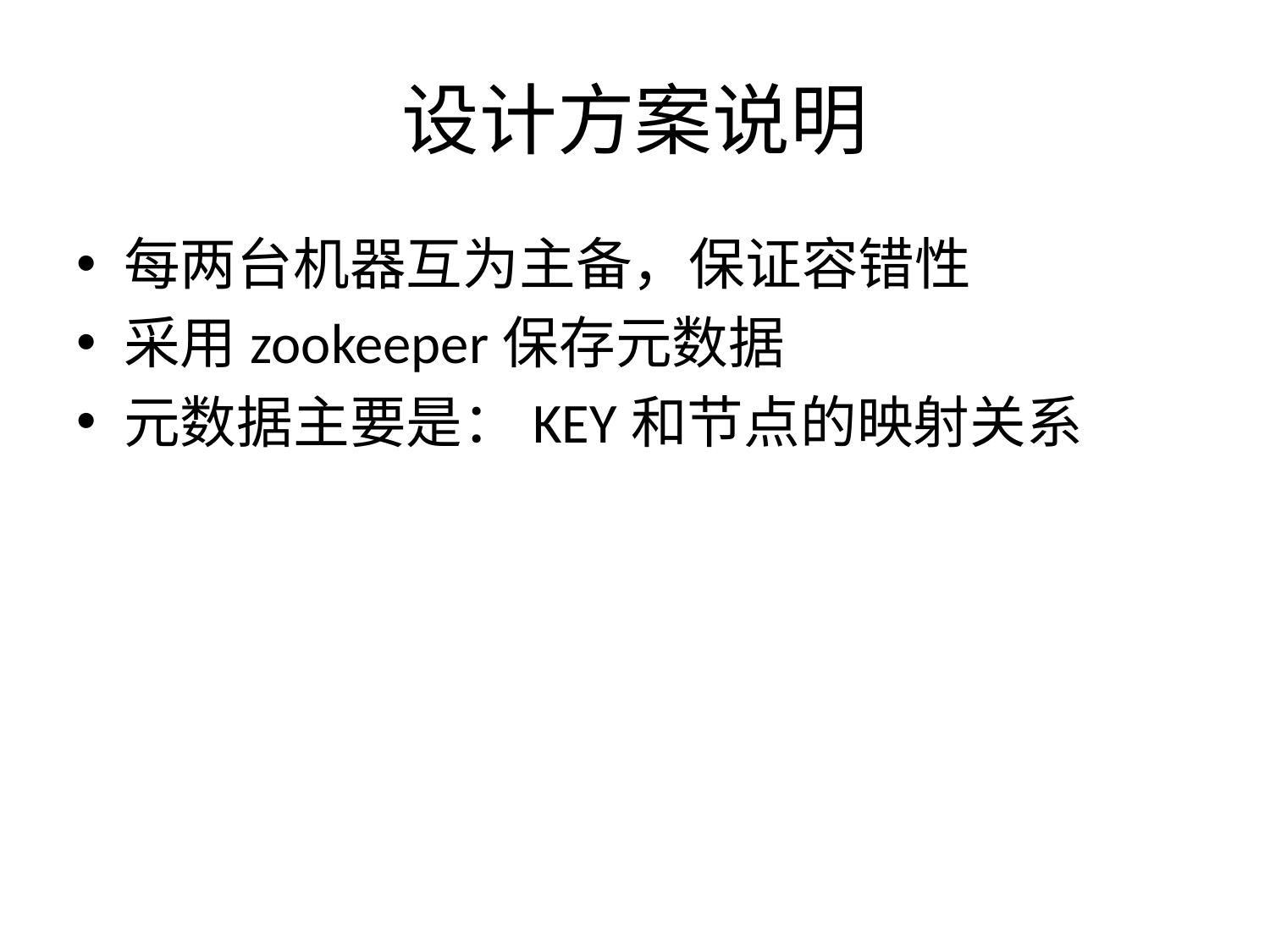

# 设计方案说明
每两台机器互为主备，保证容错性
采用zookeeper保存元数据
元数据主要是：KEY和节点的映射关系